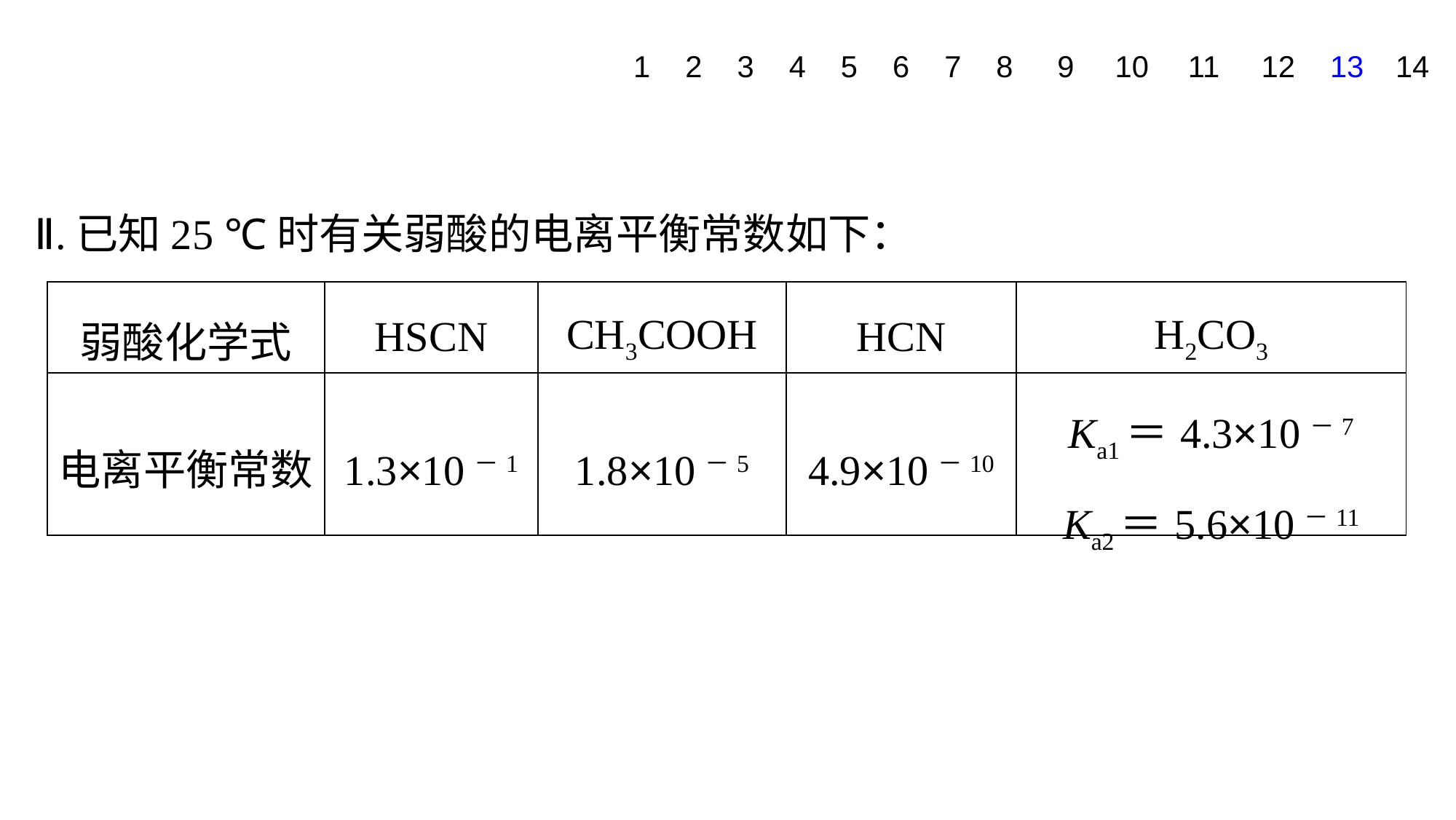

1
2
3
4
5
6
7
8
9
10
11
12
13
14
Ⅱ.已知25 ℃时有关弱酸的电离平衡常数如下：
| 弱酸化学式 | HSCN | CH3COOH | HCN | H2CO3 |
| --- | --- | --- | --- | --- |
| 电离平衡常数 | 1.3×10－1 | 1.8×10－5 | 4.9×10－10 | Ka1＝4.3×10－7 Ka2＝5.6×10－11 |